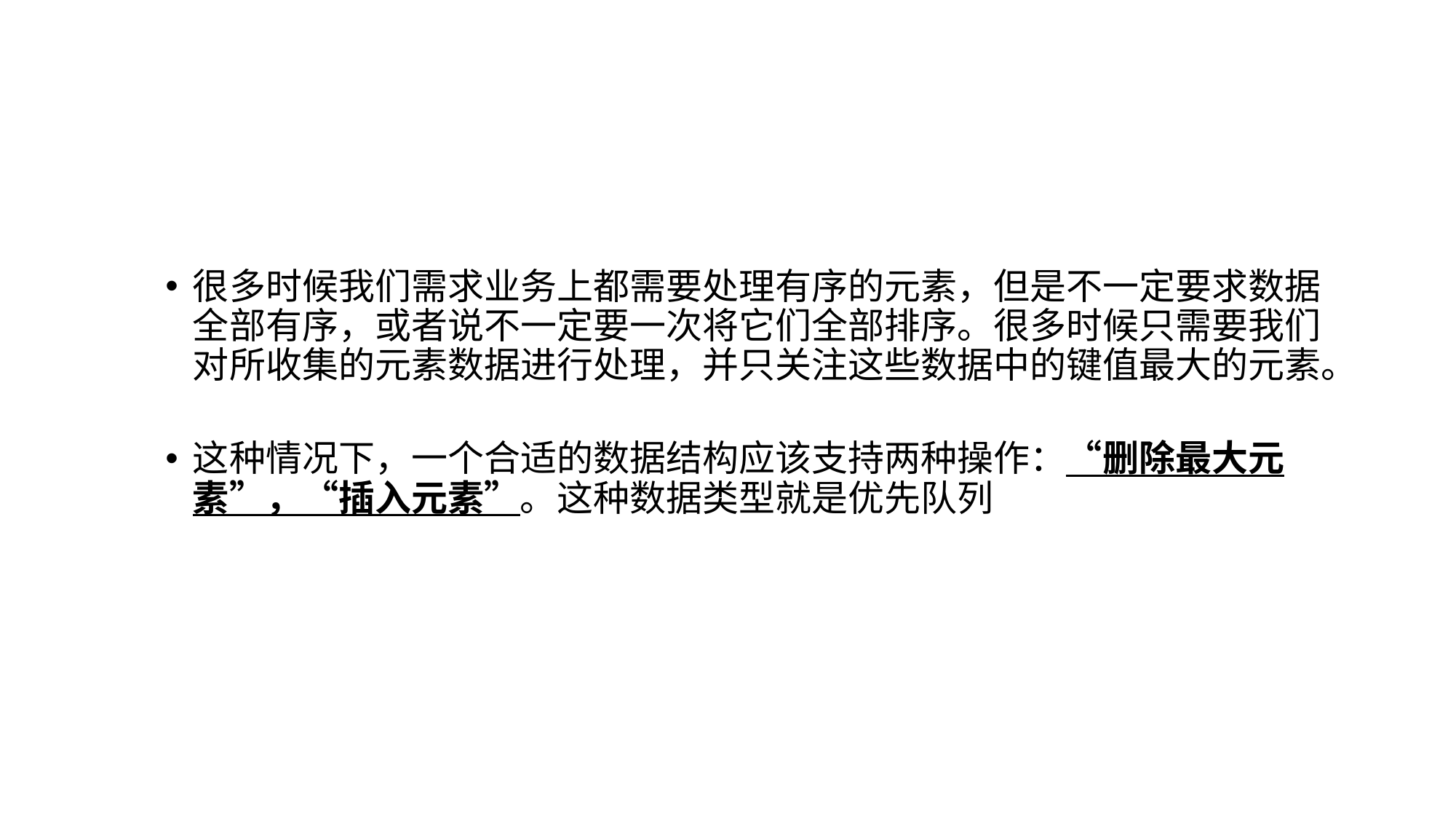

很多时候我们需求业务上都需要处理有序的元素，但是不一定要求数据全部有序，或者说不一定要一次将它们全部排序。很多时候只需要我们对所收集的元素数据进行处理，并只关注这些数据中的键值最大的元素。

这种情况下，一个合适的数据结构应该支持两种操作：“删除最大元素”，“插入元素”。这种数据类型就是优先队列